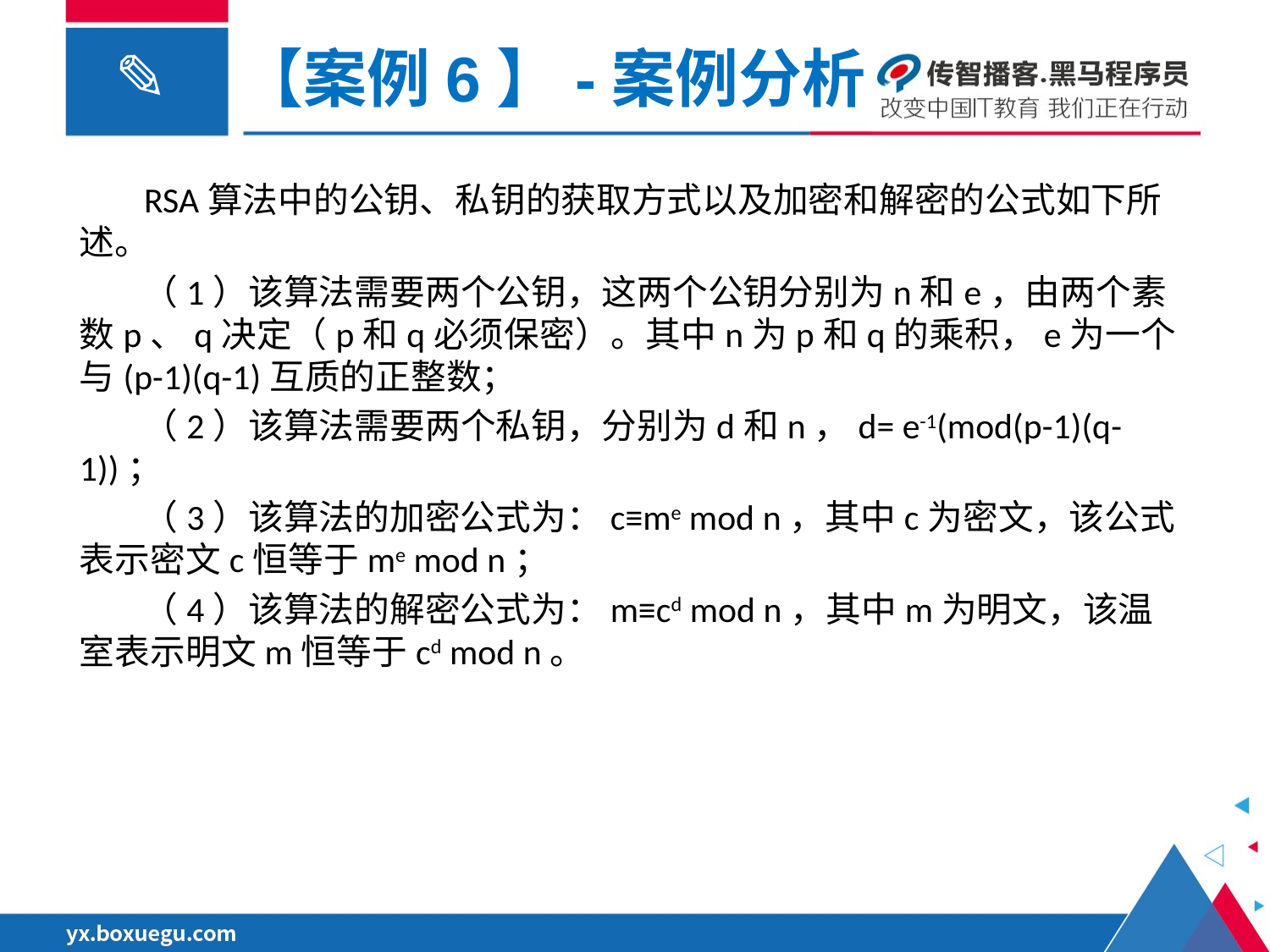

【案例6】-案例分析
        RSA算法中的公钥、私钥的获取方式以及加密和解密的公式如下所述。
       （1）该算法需要两个公钥，这两个公钥分别为n和e，由两个素数p、q决定（p和q必须保密）。其中n为p和q的乘积，e为一个与(p-1)(q-1)互质的正整数；
       （2）该算法需要两个私钥，分别为d和n，d= e-1(mod(p-1)(q-1))；
       （3）该算法的加密公式为：c≡me mod n，其中c为密文，该公式表示密文c恒等于me mod n；
       （4）该算法的解密公式为：m≡cd mod n，其中m为明文，该温室表示明文m恒等于cd mod n。